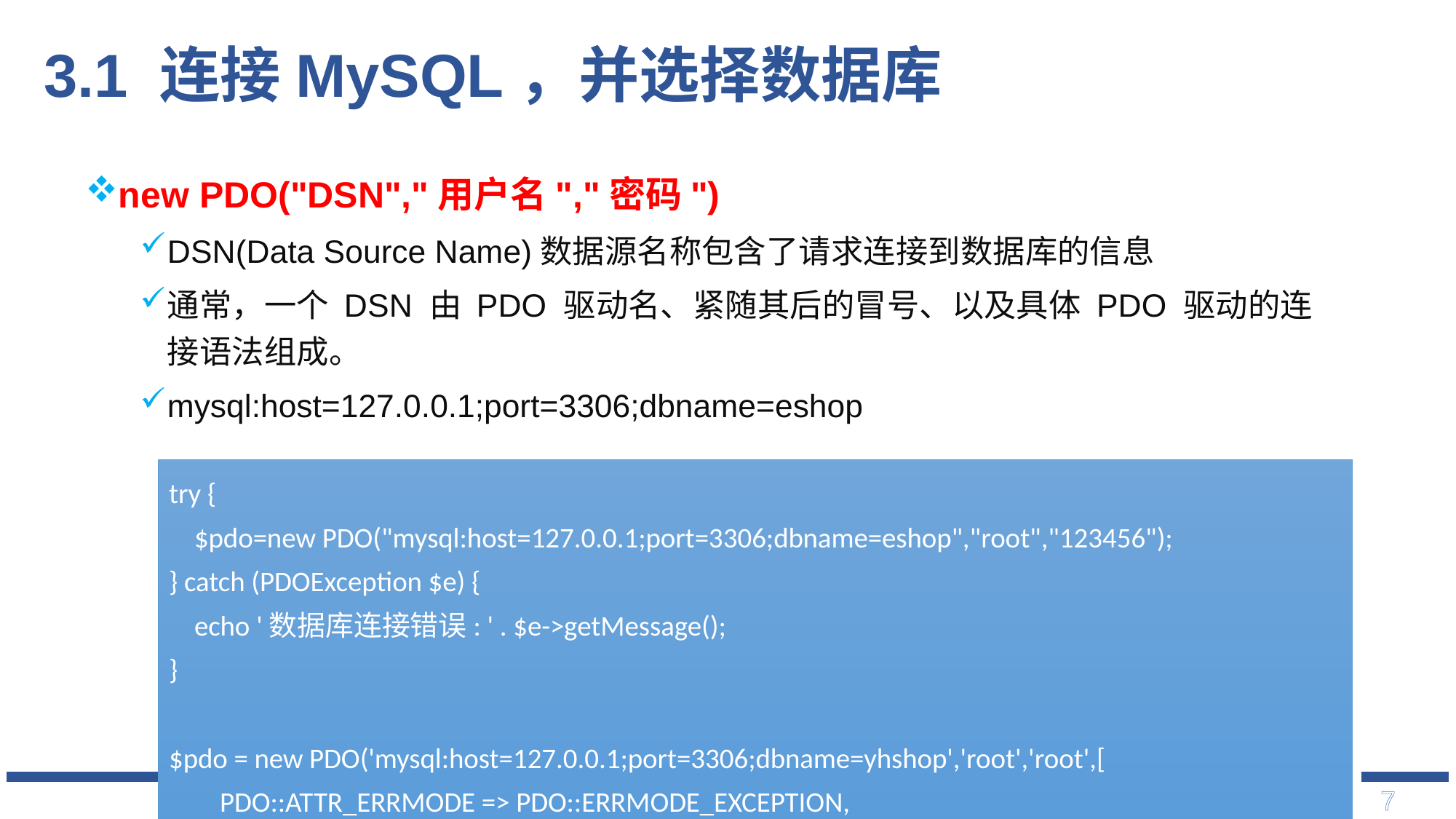

# 3.1 连接MySQL，并选择数据库
new PDO("DSN","用户名","密码")
DSN(Data Source Name)数据源名称包含了请求连接到数据库的信息
通常，一个 DSN 由 PDO 驱动名、紧随其后的冒号、以及具体 PDO 驱动的连接语法组成。
mysql:host=127.0.0.1;port=3306;dbname=eshop

try {
    $pdo=new PDO("mysql:host=127.0.0.1;port=3306;dbname=eshop","root","123456");
} catch (PDOException $e) {
    echo '数据库连接错误: ' . $e->getMessage();
}

$pdo = new PDO('mysql:host=127.0.0.1;port=3306;dbname=yhshop','root','root',[
        PDO::ATTR_ERRMODE => PDO::ERRMODE_EXCEPTION,
        PDO::MYSQL_ATTR_INIT_COMMAND => 'set names utf8'
        ]);